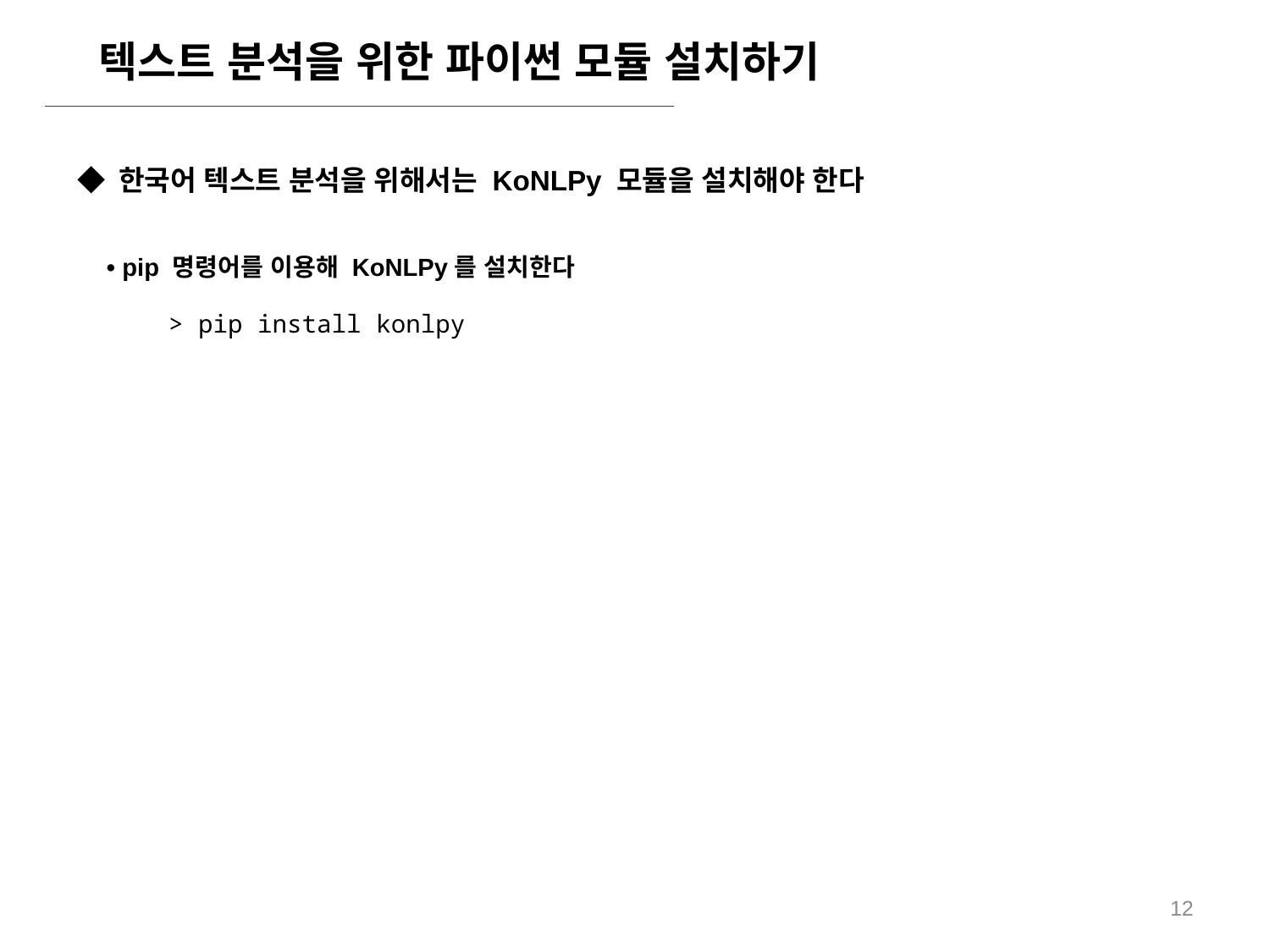

텍스트 분석을 위한 파이썬 모듈 설치하기
◆ 한국어 텍스트 분석을 위해서는 KoNLPy 모듈을 설치해야 한다
• pip 명령어를 이용해 KoNLPy를 설치한다
> pip install konlpy
12